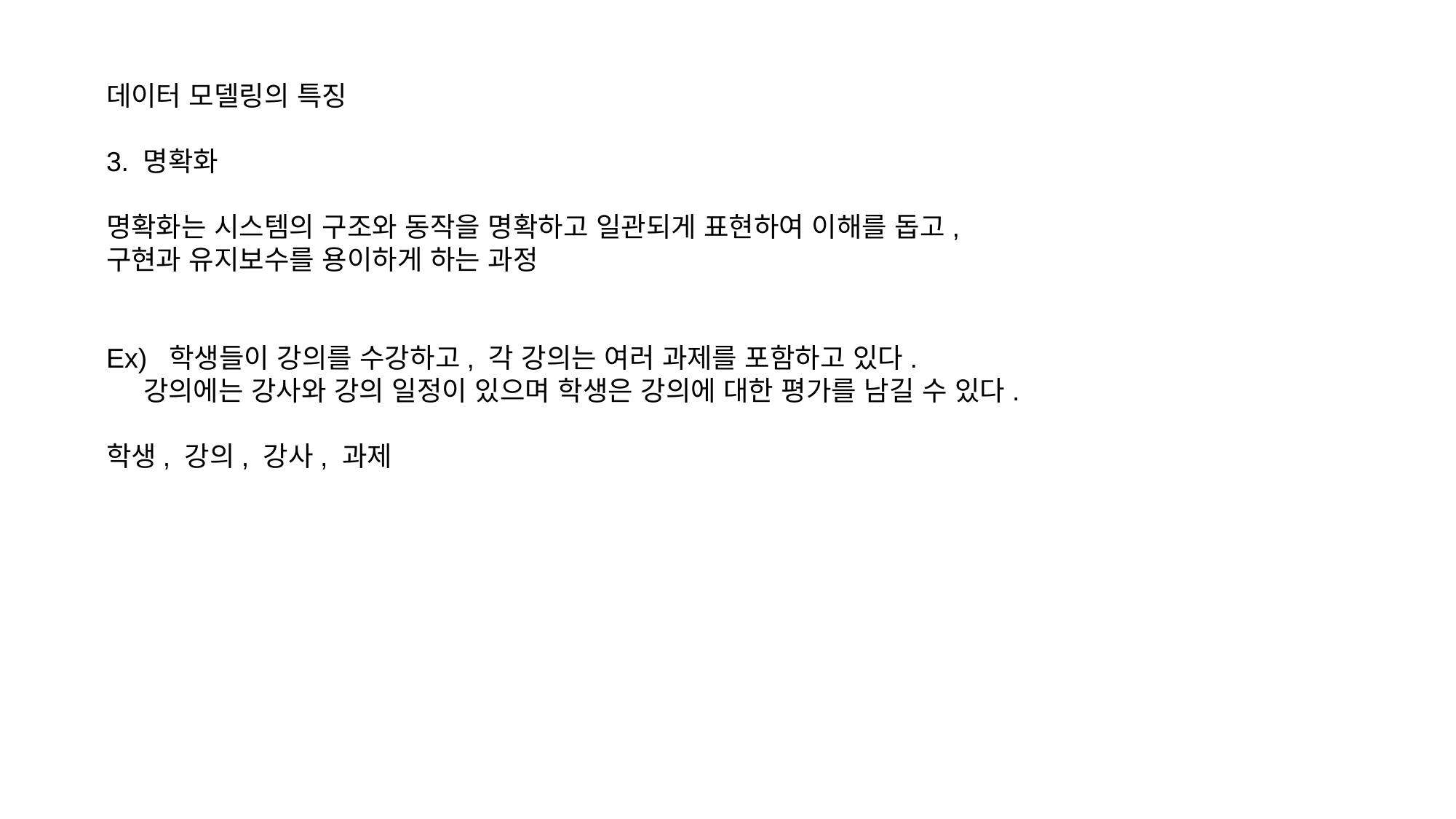

데이터 모델링의 특징

3. 명확화

명확화는 시스템의 구조와 동작을 명확하고 일관되게 표현하여 이해를 돕고,
구현과 유지보수를 용이하게 하는 과정

Ex)  학생들이 강의를 수강하고, 각 강의는 여러 과제를 포함하고 있다.
    강의에는 강사와 강의 일정이 있으며 학생은 강의에 대한 평가를 남길 수 있다.

학생, 강의, 강사, 과제